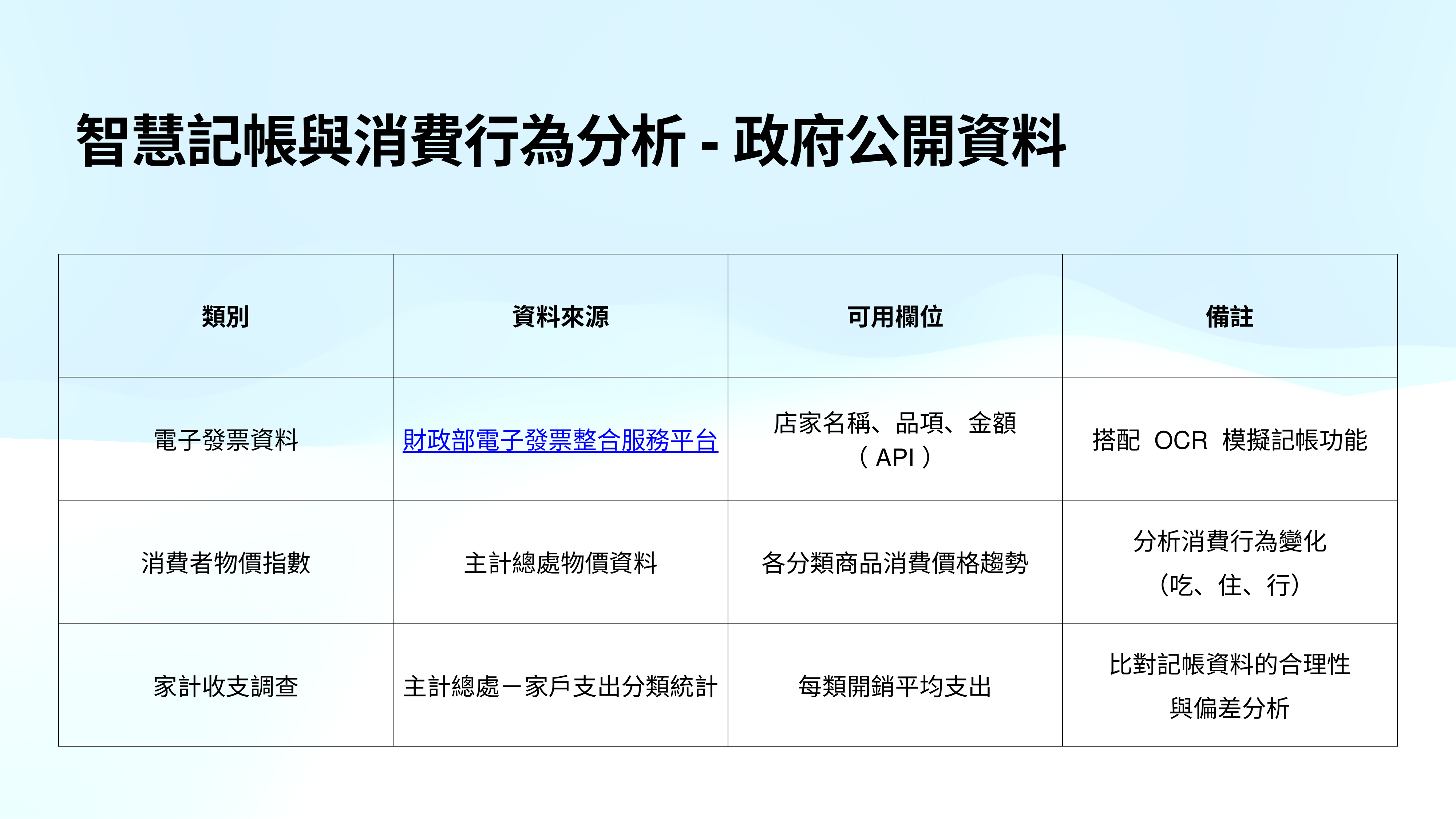

# 智慧記帳與消費行為分析-政府公開資料
| 類別 | 資料來源 | 可用欄位 | 備註 |
| --- | --- | --- | --- |
| 電子發票資料 | 財政部電子發票整合服務平台 | 店家名稱、品項、金額（API） | 搭配 OCR 模擬記帳功能 |
| 消費者物價指數 | 主計總處物價資料 | 各分類商品消費價格趨勢 | 分析消費行為變化 （吃、住、行） |
| 家計收支調查 | 主計總處－家戶支出分類統計 | 每類開銷平均支出 | 比對記帳資料的合理性 與偏差分析 |